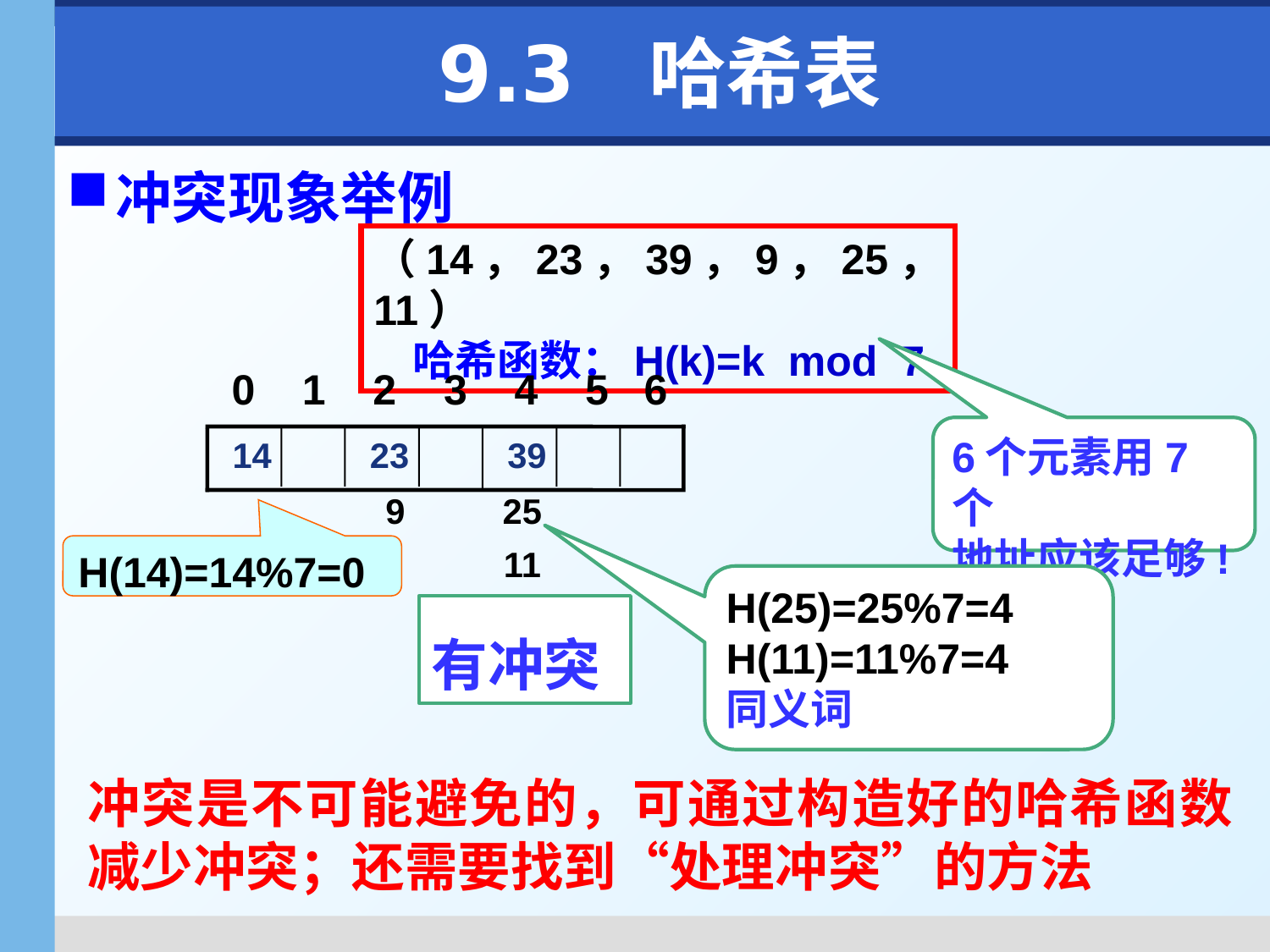

# 9.3  哈希表
冲突现象举例

（14，23，39，9，25，11）
   哈希函数：H(k)=k  mod  7
 0    1    2    3    4    5   6

6个元素用7个
地址应该足够!
14
23
39
9
25
H(14)=14%7=0
11
H(25)=25%7=4
H(11)=11%7=4
同义词
有冲突
冲突是不可能避免的，可通过构造好的哈希函数减少冲突；还需要找到“处理冲突”的方法